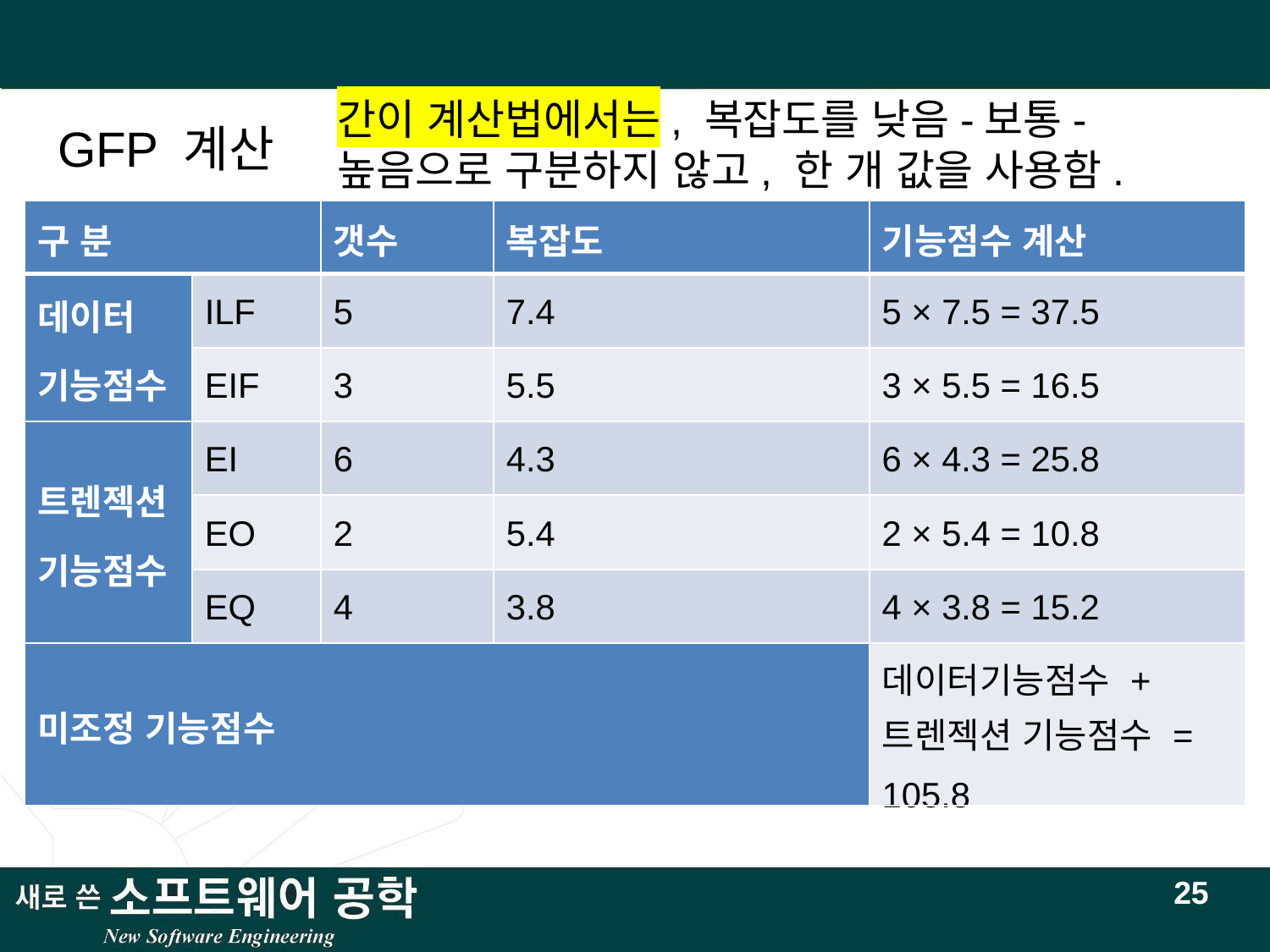

간이 계산법에서는, 복잡도를 낮음-보통-높음으로 구분하지 않고, 한 개 값을 사용함.
# GFP 계산
| 구 분 |  | 갯수 | 복잡도 | 기능점수 계산 |
| --- | --- | --- | --- | --- |
| 데이터 기능점수 | ILF | 5 | 7.4 | 5 × 7.5 = 37.5 |
|  | EIF | 3 | 5.5 | 3 × 5.5 = 16.5 |
| 트렌젝션 기능점수 | EI | 6 | 4.3 | 6 × 4.3 = 25.8 |
|  | EO | 2 | 5.4 | 2 × 5.4 = 10.8 |
|  | EQ | 4 | 3.8 | 4 × 3.8 = 15.2 |
| 미조정 기능점수 |  |  |  | 데이터기능점수 + 트렌젝션 기능점수 = 105.8 |
25